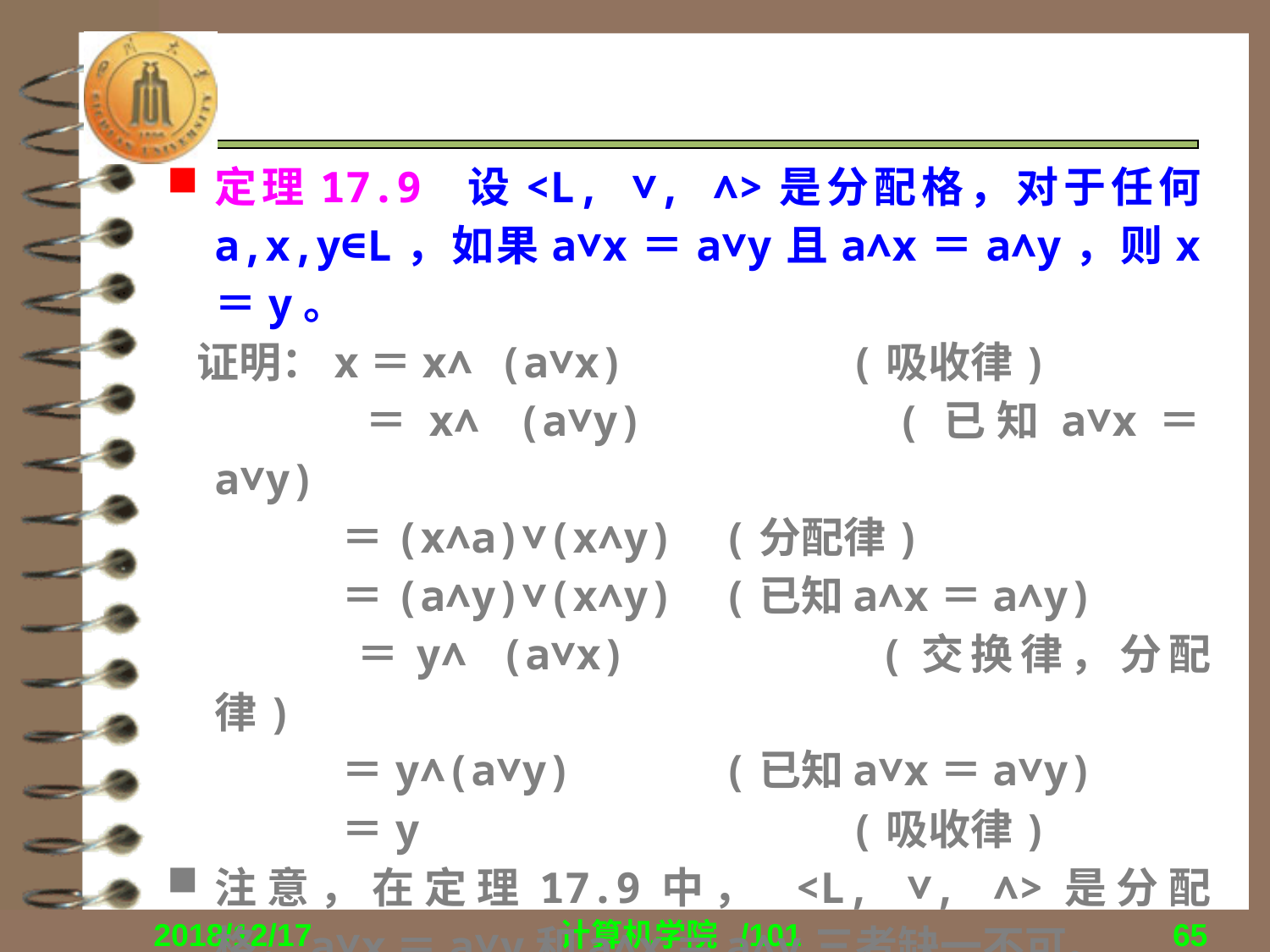

定理17.9 设<L, ∨, ∧>是分配格，对于任何a,x,y∈L，如果a∨x＝a∨y且a∧x＝a∧y，则x＝y。
  证明：x＝x∧ (a∨x)		(吸收律)
		＝x∧ (a∨y)		(已知a∨x＝a∨y)
		＝(x∧a)∨(x∧y)	(分配律)
		＝(a∧y)∨(x∧y)	(已知a∧x＝a∧y)
		＝y∧ (a∨x)		(交换律，分配律)
		＝y∧(a∨y)		(已知a∨x＝a∨y)
		＝y				(吸收律)
注意，在定理17.9中， <L, ∨, ∧>是分配格，a∨x＝a∨y和a∧x＝a∧y三者缺一不可。
2018/12/17
计算机学院  /101
65